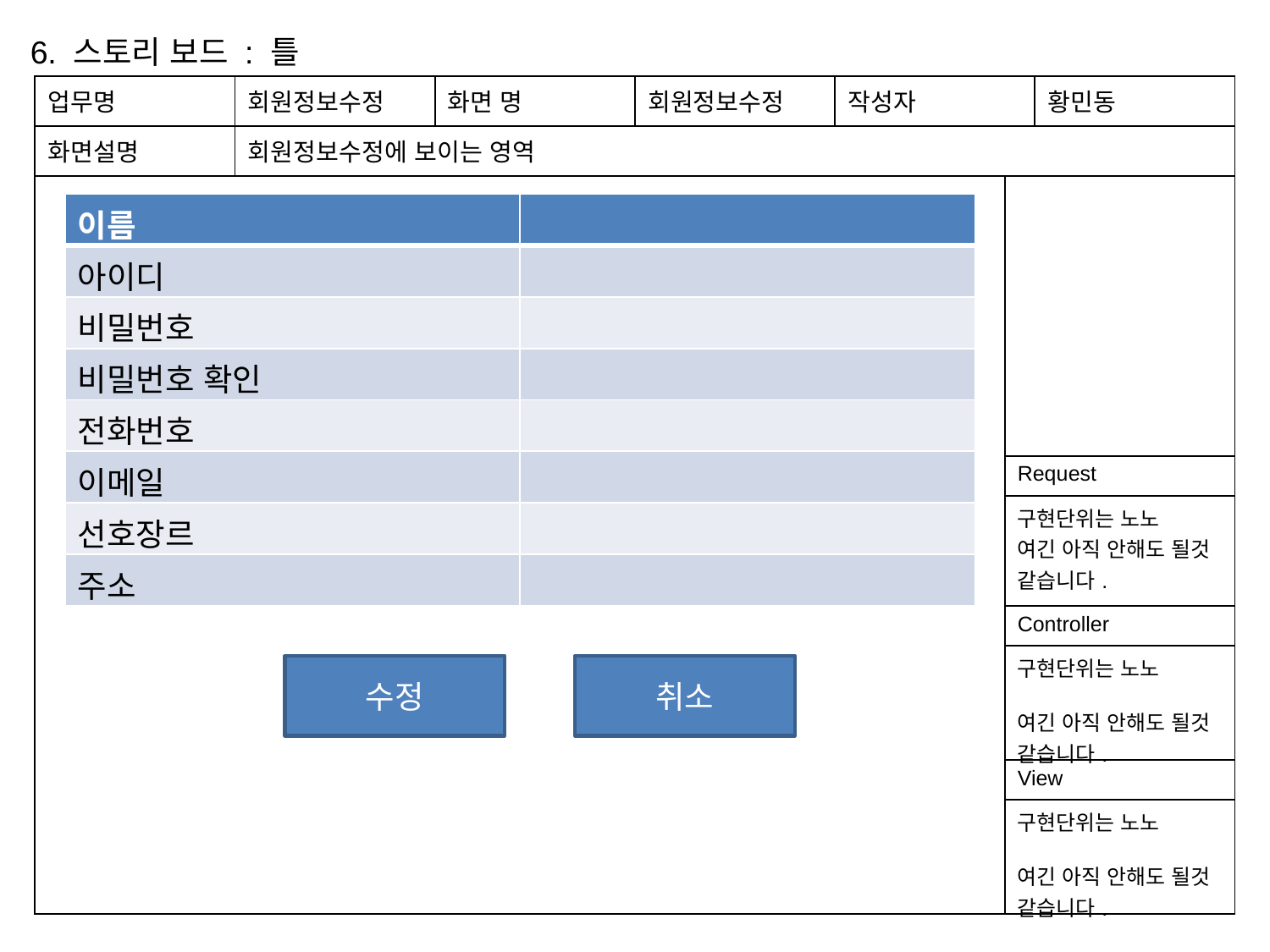

6. 스토리 보드 : 틀

| 업무명 | 회원정보수정 | 화면 명 | 회원정보수정 | 작성자 |  | 황민동 |
| --- | --- | --- | --- | --- | --- | --- |
| 화면설명 | 회원정보수정에 보이는 영역 |  |  |  |  |  |
|  |  |  |  |  |  |  |
|  |  |  |  |  | Request |  |
|  |  |  |  |  | 구현단위는 노노 여긴 아직 안해도 될것 같습니다. |  |
|  |  |  |  |  | Controller |  |
|  |  |  |  |  | 구현단위는 노노 여긴 아직 안해도 될것 같습니다. |  |
|  |  |  |  |  | View |  |
|  |  |  |  |  | 구현단위는 노노 여긴 아직 안해도 될것 같습니다. |  |
| 이름 |  |
| --- | --- |
| 아이디 |  |
| 비밀번호 |  |
| 비밀번호 확인 |  |
| 전화번호 |  |
| 이메일 |  |
| 선호장르 |  |
| 주소 |  |
수정
취소